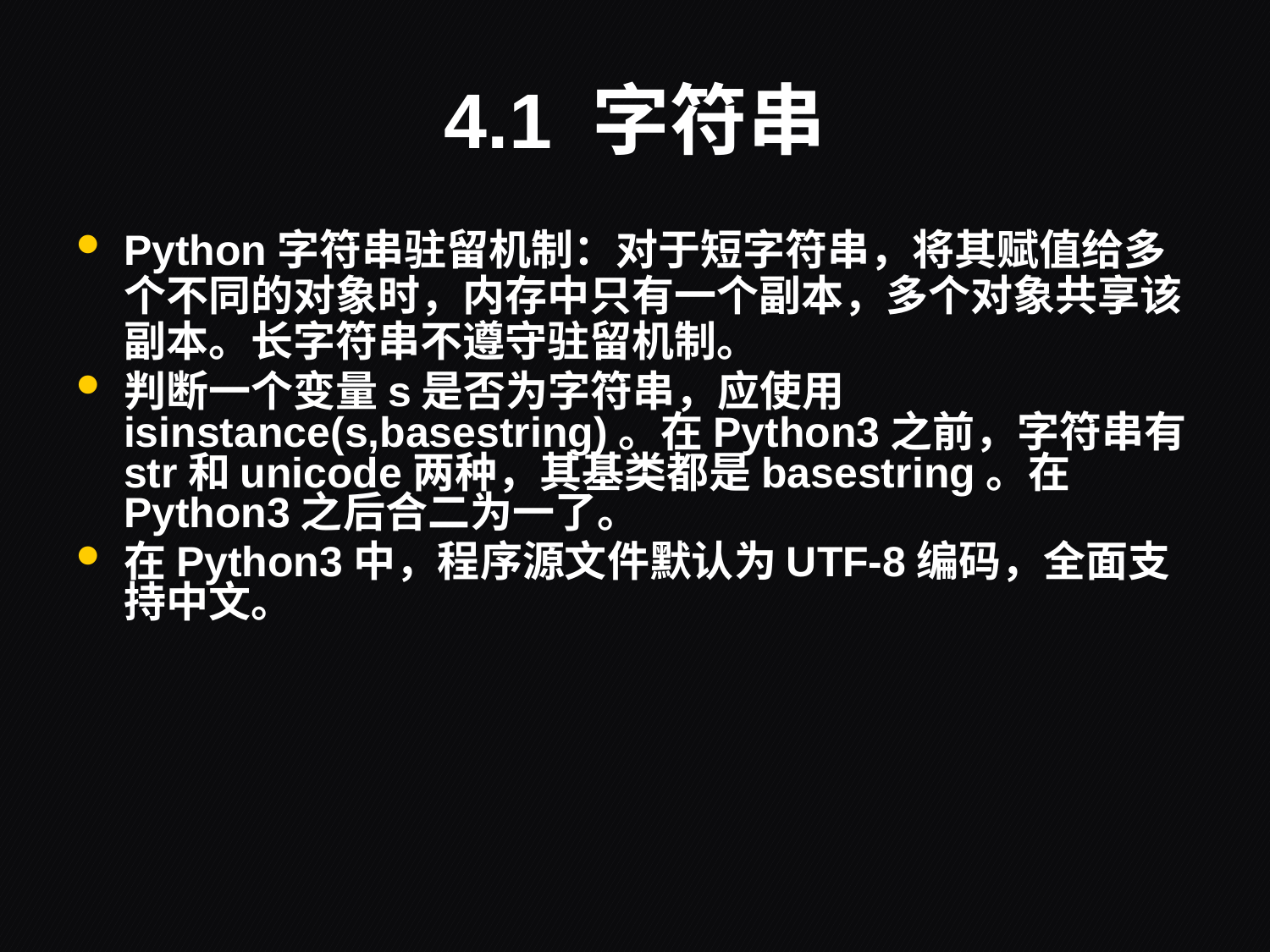

# 4.1 字符串
Python字符串驻留机制：对于短字符串，将其赋值给多个不同的对象时，内存中只有一个副本，多个对象共享该副本。长字符串不遵守驻留机制。
判断一个变量s是否为字符串，应使用isinstance(s,basestring)。在Python3之前，字符串有str和unicode两种，其基类都是basestring。在Python3之后合二为一了。
在Python3中，程序源文件默认为UTF-8编码，全面支持中文。